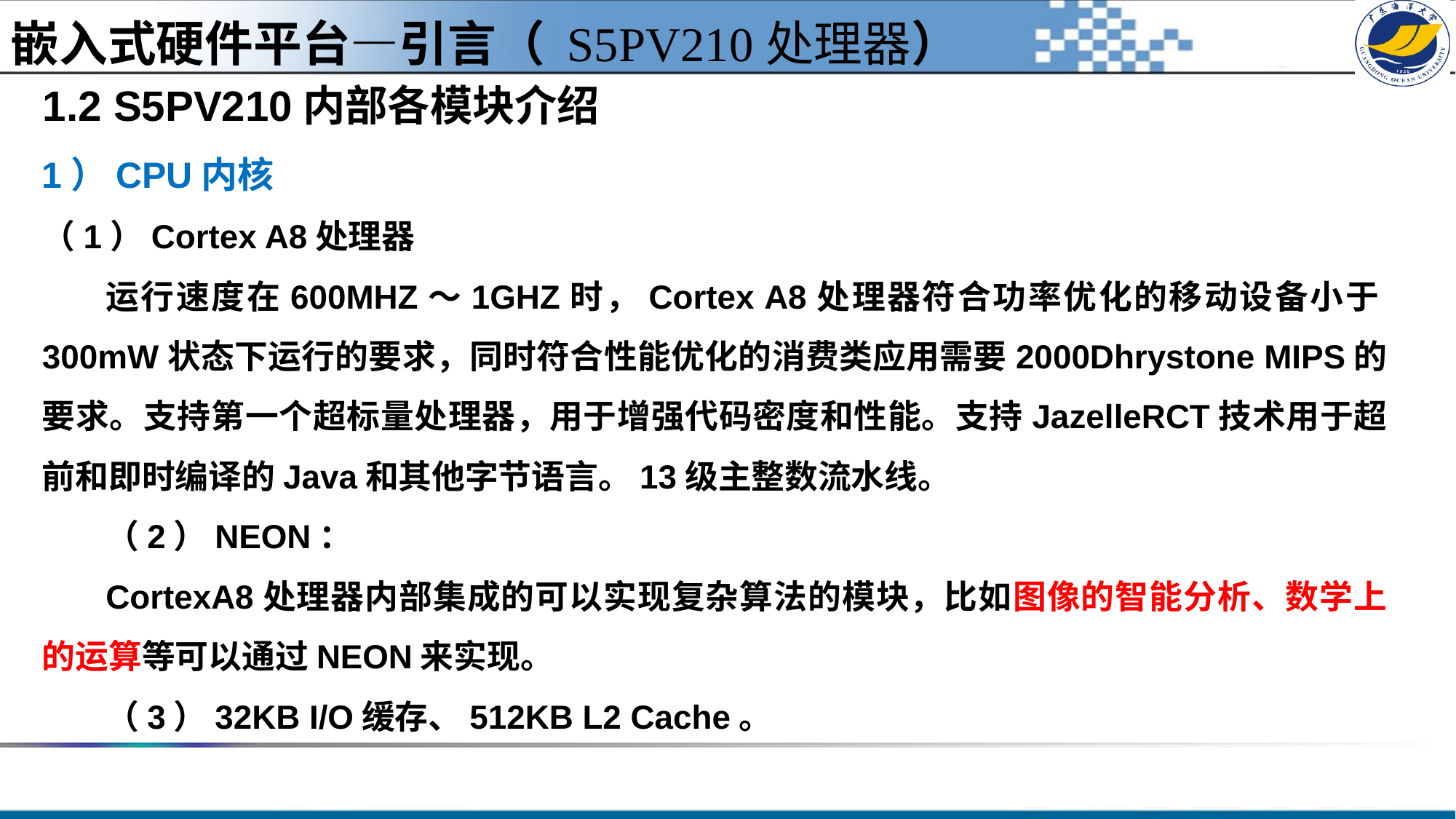

嵌入式硬件平台—引言（ S5PV210处理器）
1.2 S5PV210内部各模块介绍
1）CPU内核
（1）Cortex A8处理器
运行速度在600MHZ～1GHZ时，Cortex A8处理器符合功率优化的移动设备小于300mW状态下运行的要求，同时符合性能优化的消费类应用需要2000Dhrystone MIPS的要求。支持第一个超标量处理器，用于增强代码密度和性能。支持JazelleRCT技术用于超前和即时编译的Java和其他字节语言。13级主整数流水线。
（2）NEON：
CortexA8处理器内部集成的可以实现复杂算法的模块，比如图像的智能分析、数学上的运算等可以通过NEON来实现。
（3）32KB I/O缓存、512KB L2 Cache。